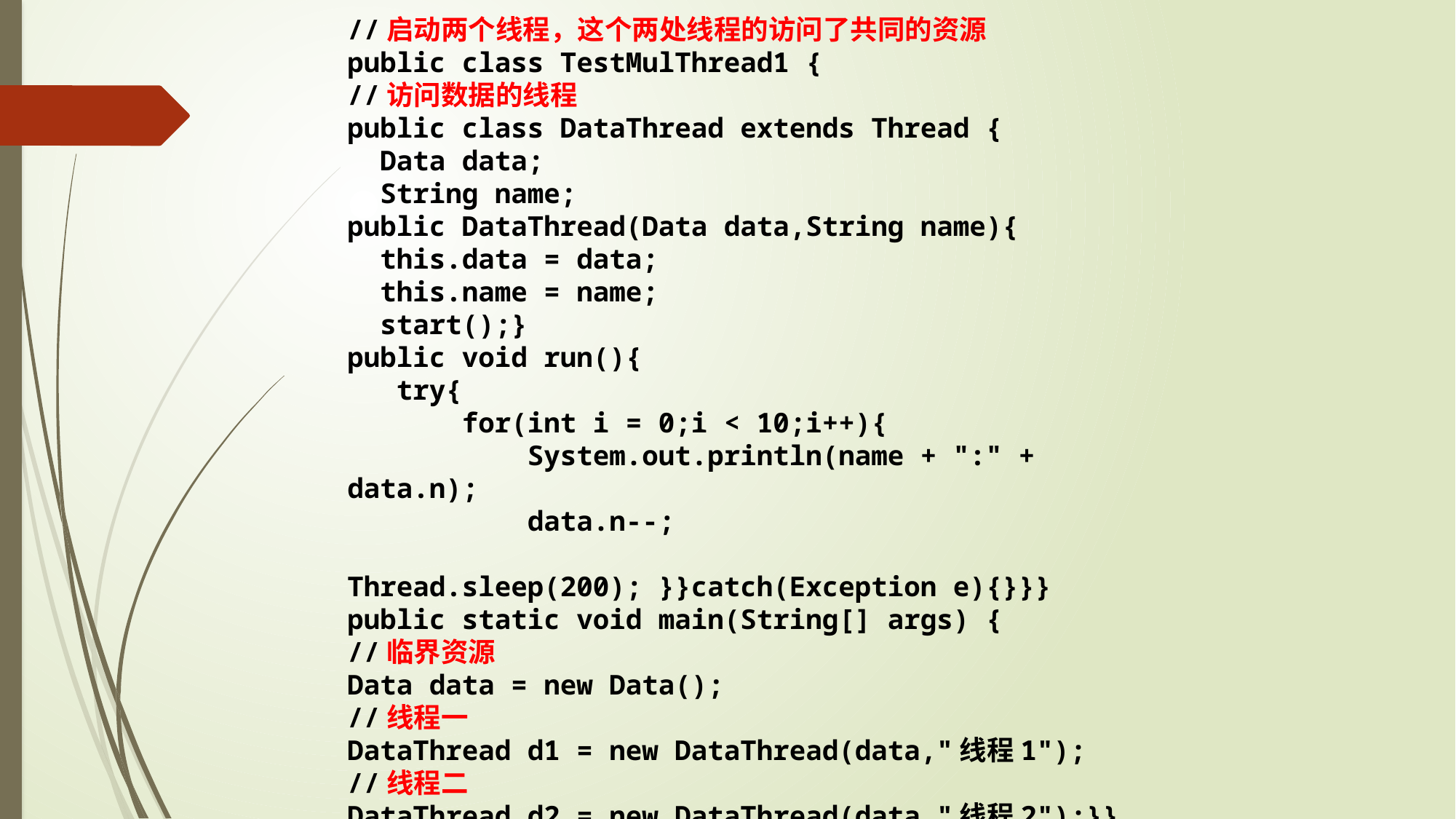

//启动两个线程，这个两处线程的访问了共同的资源
public class TestMulThread1 {
//访问数据的线程
public class DataThread extends Thread {
  Data data;
  String name;
public DataThread(Data data,String name){
  this.data = data;
  this.name = name;
  start();}
public void run(){
   try{
       for(int i = 0;i < 10;i++){
           System.out.println(name + ":" + data.n);
           data.n--;
                                     Thread.sleep(200); }}catch(Exception e){}}}
public static void main(String[] args) {
//临界资源
Data data = new Data();
//线程一
DataThread d1 = new DataThread(data,"线程1");
//线程二
DataThread d2 = new DataThread(data,"线程2");}}